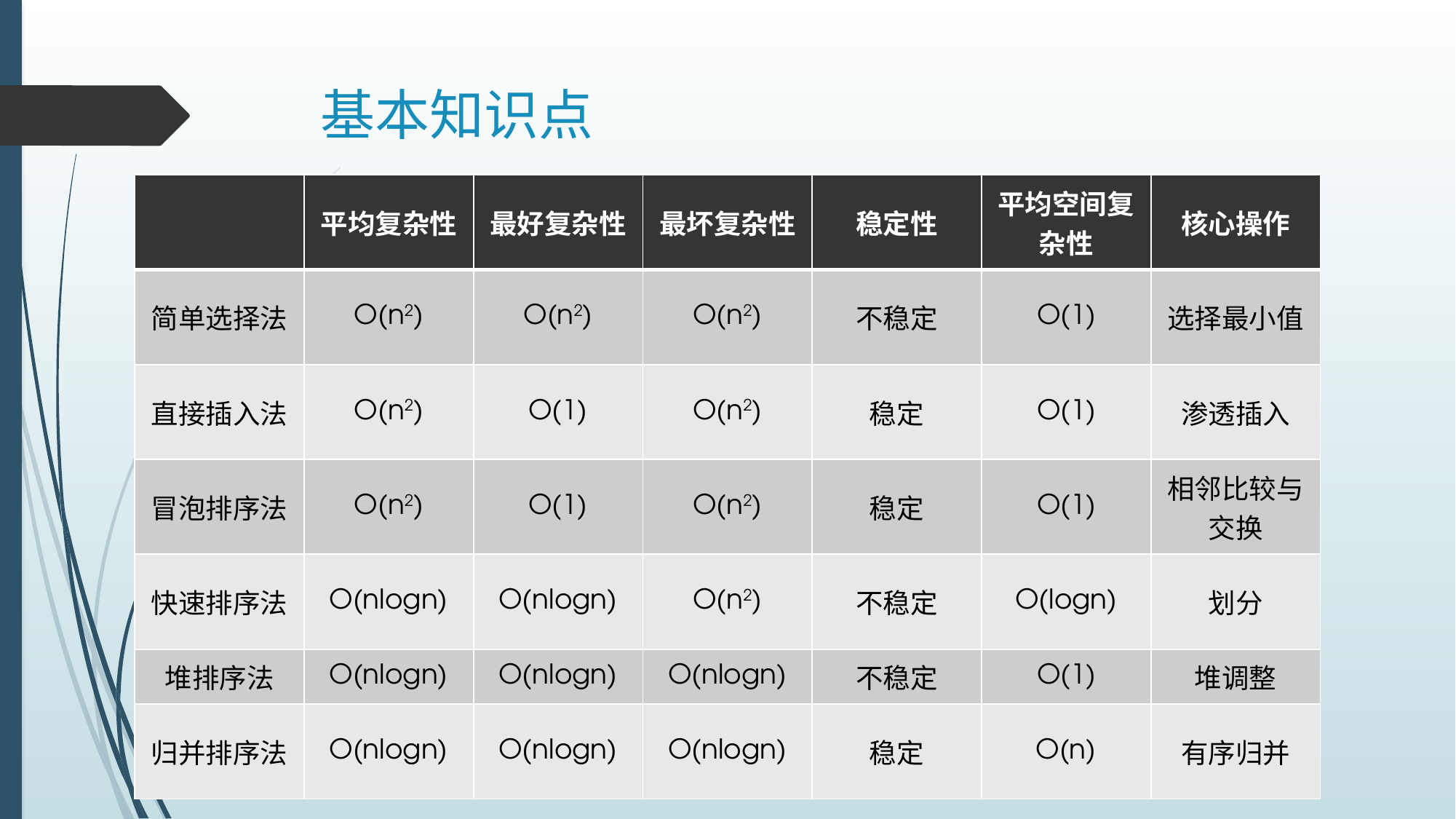

# 基本知识点
|  | 平均复杂性 | 最好复杂性 | 最坏复杂性 | 稳定性 | 平均空间复杂性 | 核心操作 |
| --- | --- | --- | --- | --- | --- | --- |
| 简单选择法 | O(n2) | O(n2) | O(n2) | 不稳定 | O(1) | 选择最小值 |
| 直接插入法 | O(n2) | O(1) | O(n2) | 稳定 | O(1) | 渗透插入 |
| 冒泡排序法 | O(n2) | O(1) | O(n2) | 稳定 | O(1) | 相邻比较与交换 |
| 快速排序法 | O(nlogn) | O(nlogn) | O(n2) | 不稳定 | O(logn) | 划分 |
| 堆排序法 | O(nlogn) | O(nlogn) | O(nlogn) | 不稳定 | O(1) | 堆调整 |
| 归并排序法 | O(nlogn) | O(nlogn) | O(nlogn) | 稳定 | O(n) | 有序归并 |